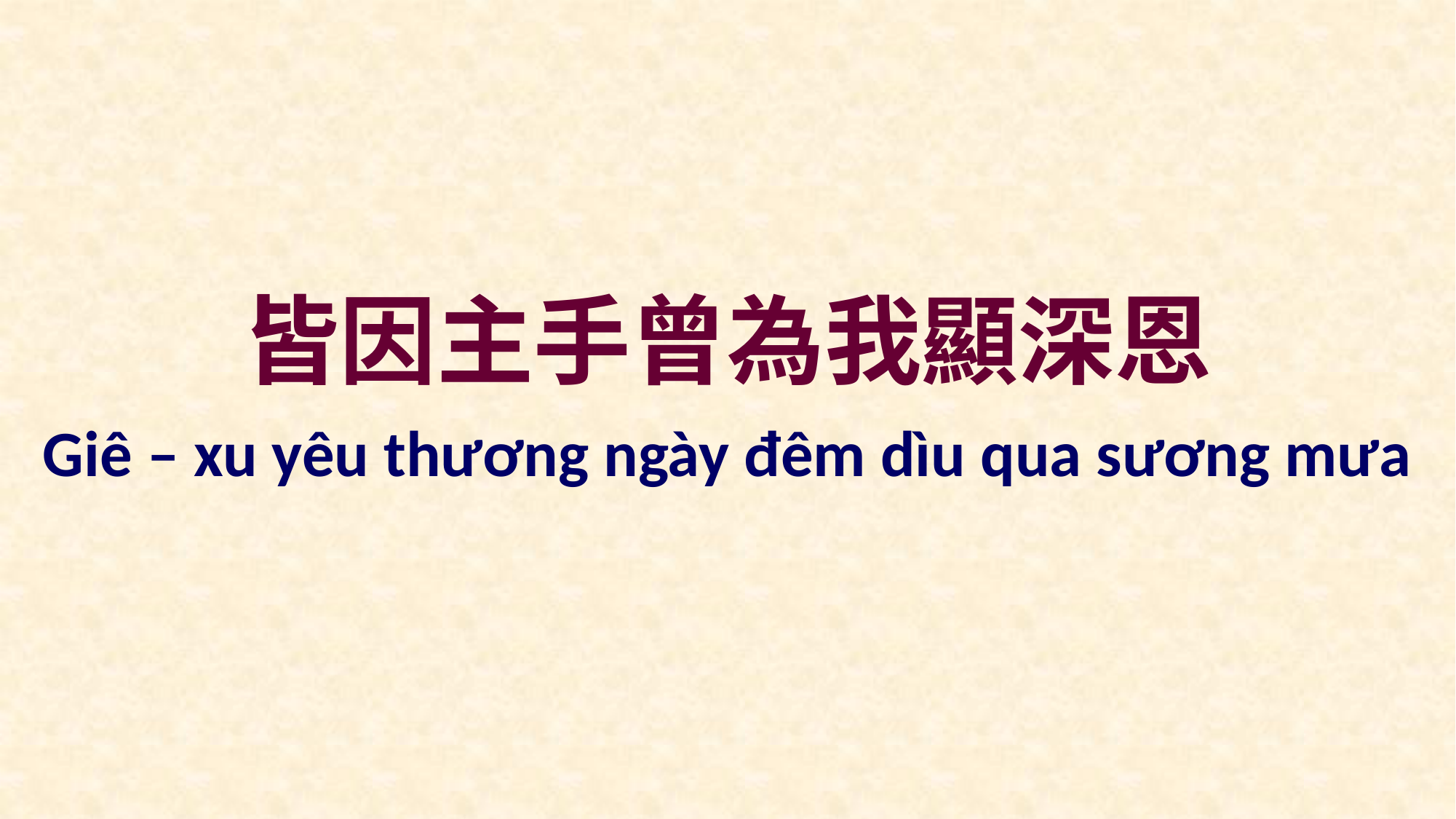

皆因主手曾為我顯深恩
Giê – xu yêu thương ngày đêm dìu qua sương mưa